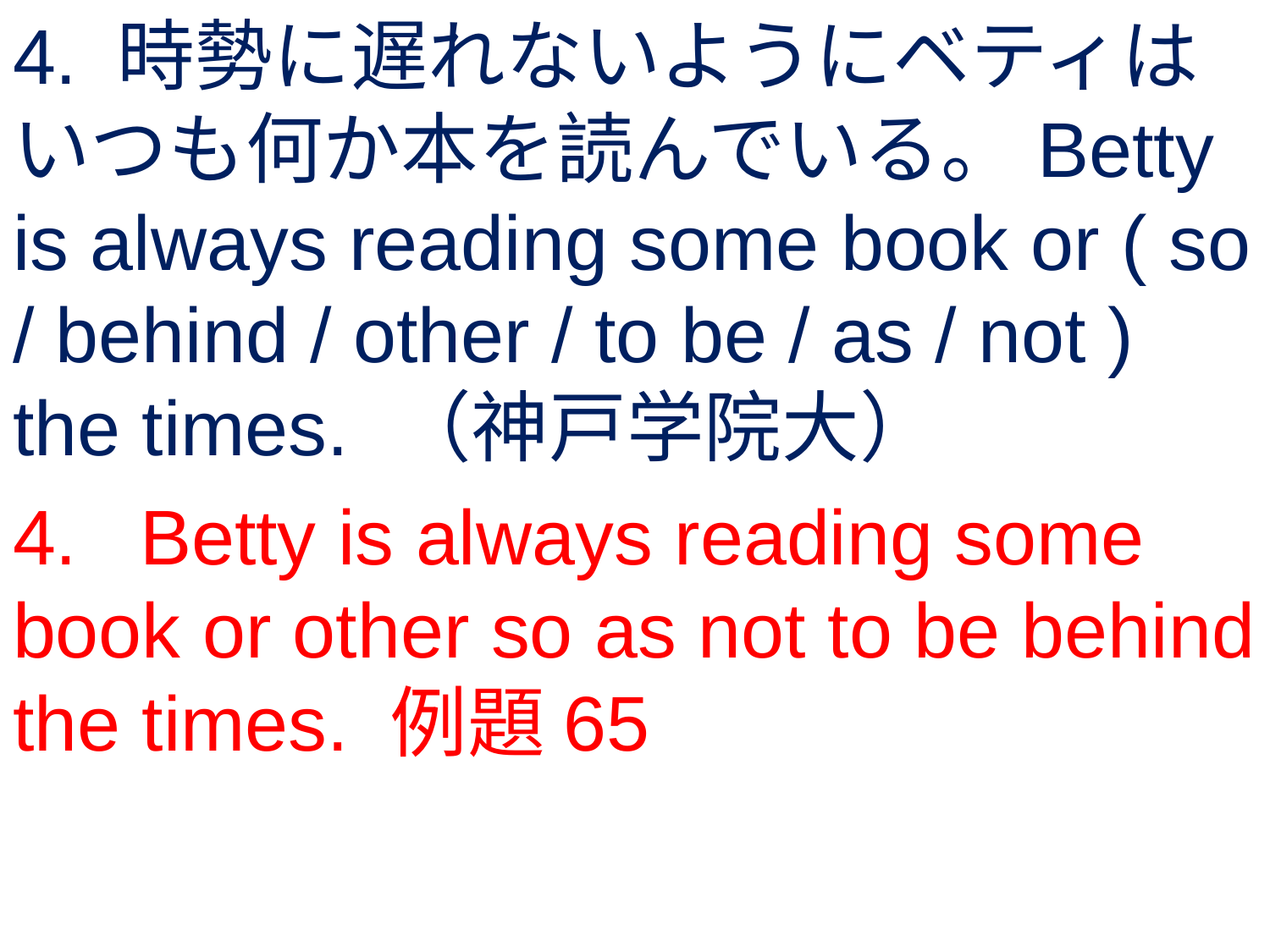

# 4. 時勢に遅れないようにベティはいつも何か本を読んでいる。Betty is always reading some book or ( so / behind / other / to be / as / not ) the times.	（神戸学院大）
4.	Betty is always reading some book or other so as not to be behind the times. 例題65